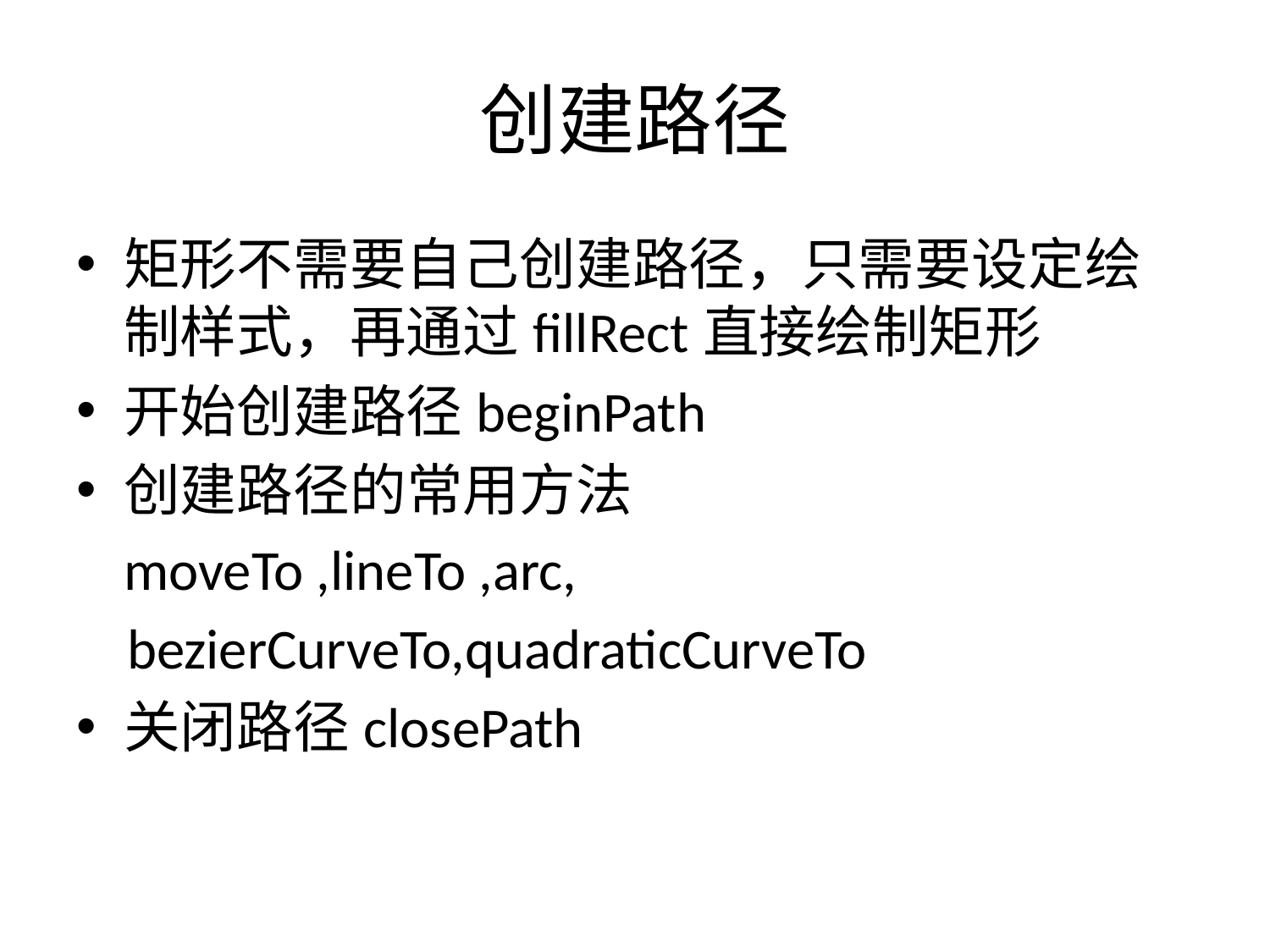

# 创建路径
矩形不需要自己创建路径，只需要设定绘制样式，再通过fillRect直接绘制矩形
开始创建路径beginPath
创建路径的常用方法
	moveTo ,lineTo ,arc,
    bezierCurveTo,quadraticCurveTo
关闭路径closePath